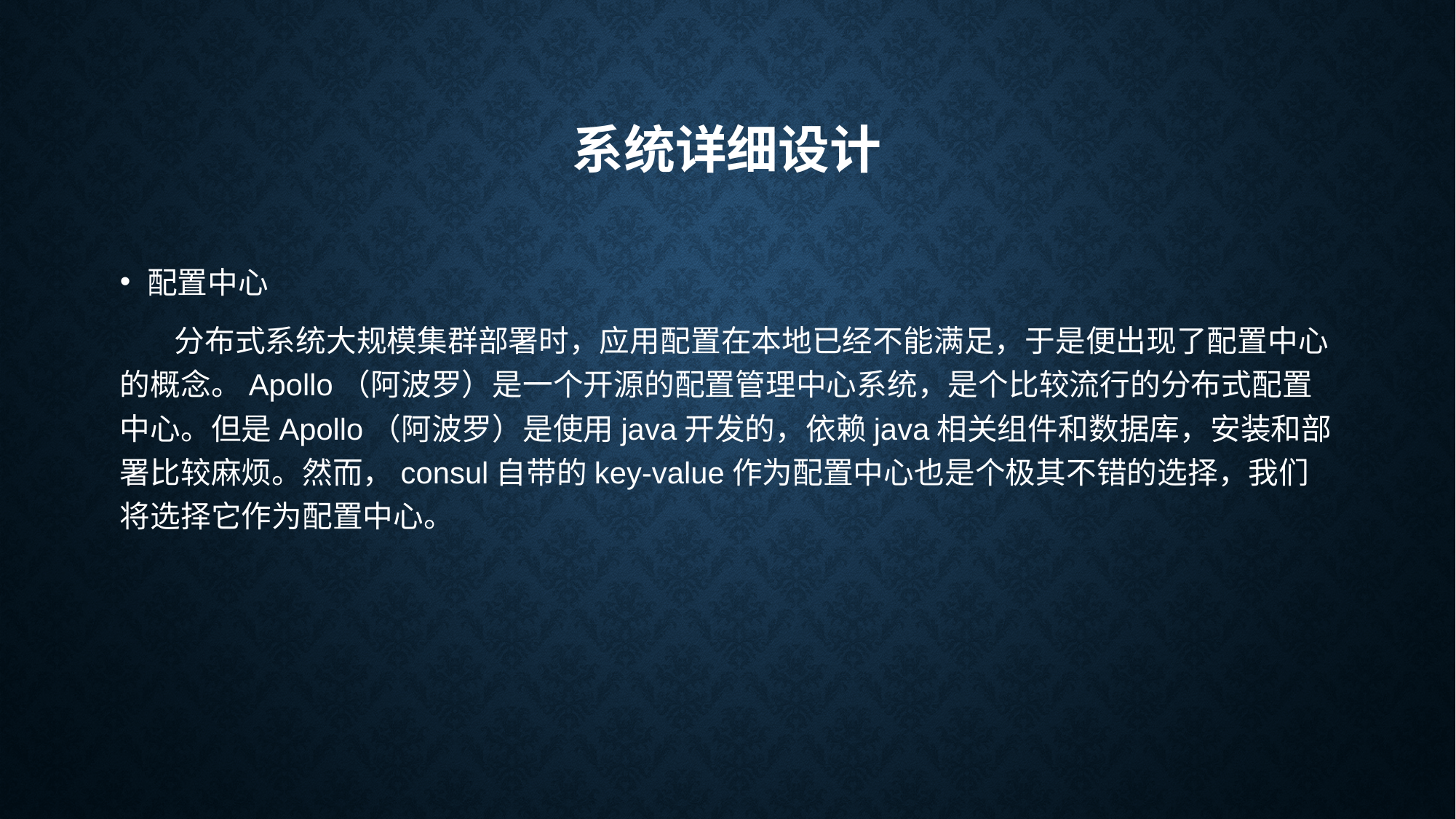

# 系统详细设计
配置中心
       分布式系统大规模集群部署时，应用配置在本地已经不能满足，于是便出现了配置中心的概念。Apollo（阿波罗）是一个开源的配置管理中心系统，是个比较流行的分布式配置中心。但是Apollo（阿波罗）是使用java开发的，依赖java相关组件和数据库，安装和部署比较麻烦。然而，consul自带的key-value作为配置中心也是个极其不错的选择，我们将选择它作为配置中心。